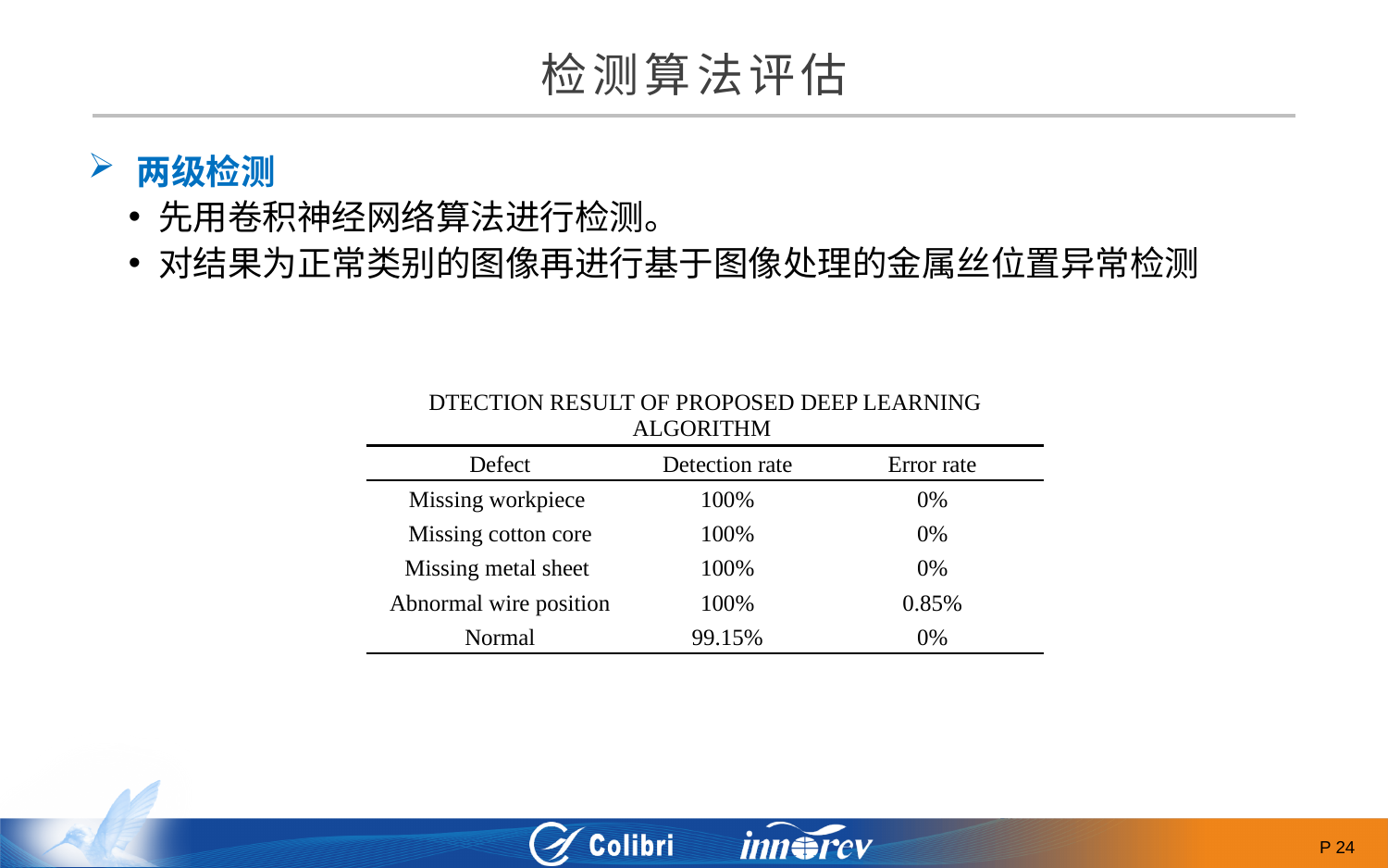

检测算法评估
 两级检测
 先用卷积神经网络算法进行检测。
 对结果为正常类别的图像再进行基于图像处理的金属丝位置异常检测
| Dtection Result Of Proposed Deep Learning Algorithm |  |  |
| --- | --- | --- |
| Defect | Detection rate | Error rate |
| Missing workpiece | 100% | 0% |
| Missing cotton core | 100% | 0% |
| Missing metal sheet | 100% | 0% |
| Abnormal wire position | 100% | 0.85% |
| Normal | 99.15% | 0% |